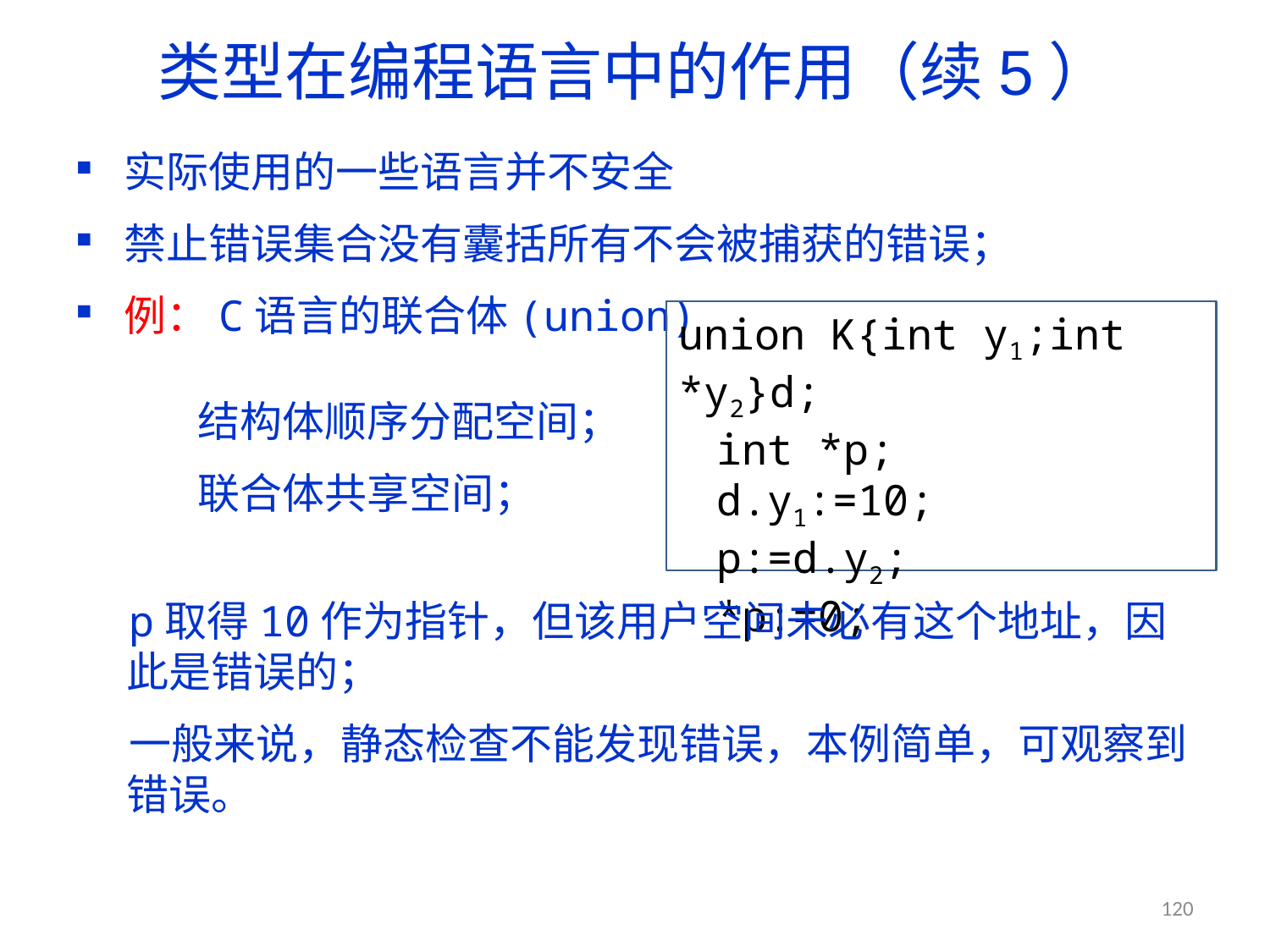

# 类型在编程语言中的作用（续5）
实际使用的一些语言并不安全
禁止错误集合没有囊括所有不会被捕获的错误；
例：C语言的联合体(union)
union K{int y1;int *y2}d;
int *p;
d.y1:=10;
p:=d.y2;
*p:=0;
结构体顺序分配空间；
联合体共享空间；
p取得10作为指针，但该用户空间未必有这个地址，因此是错误的；
一般来说，静态检查不能发现错误，本例简单，可观察到错误。
120